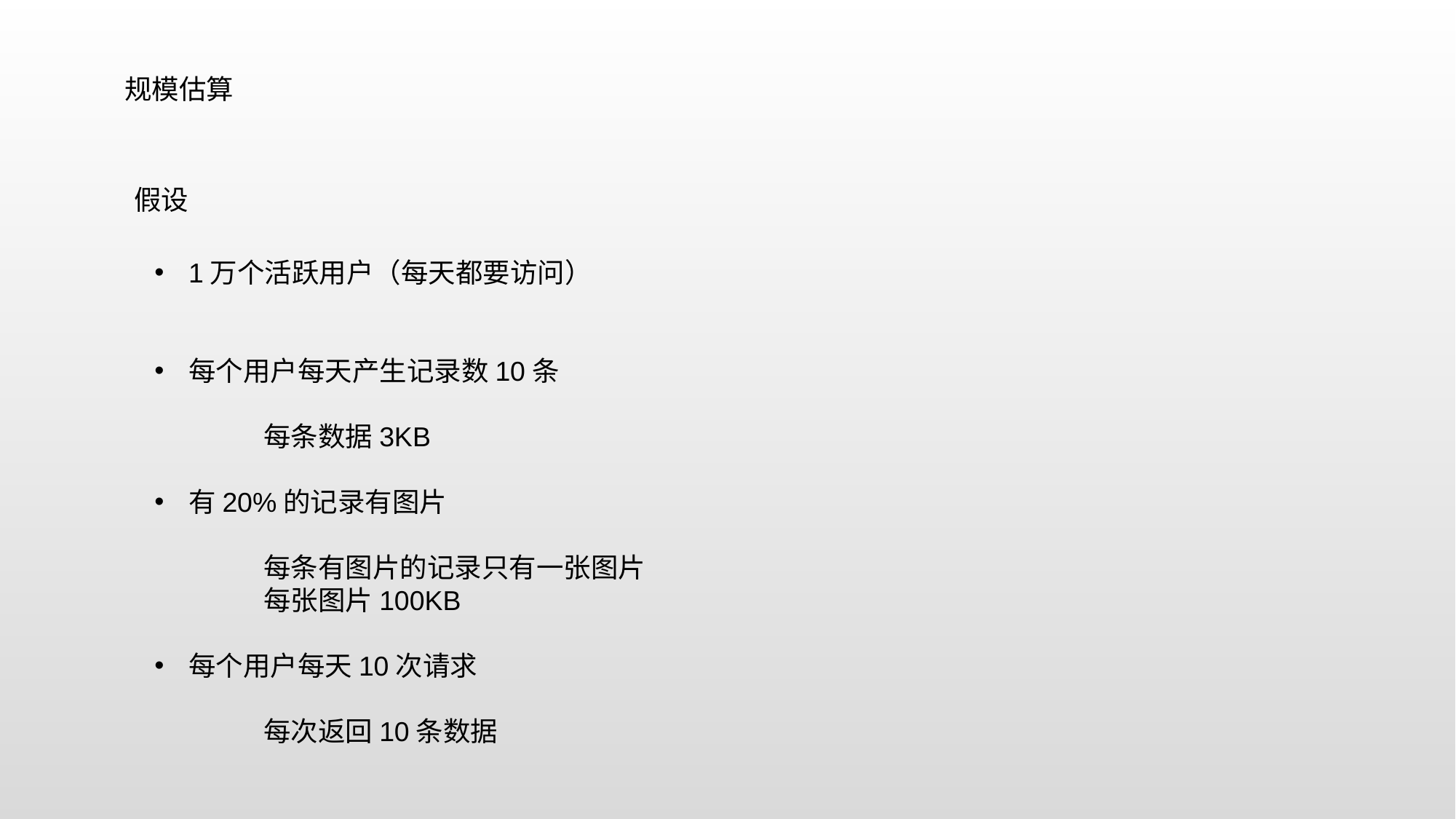

规模估算
假设
1万个活跃用户（每天都要访问）

每个用户每天产生记录数10条

	每条数据3KB

有20%的记录有图片

	每条有图片的记录只有一张图片
	每张图片100KB

每个用户每天10次请求

	每次返回10条数据